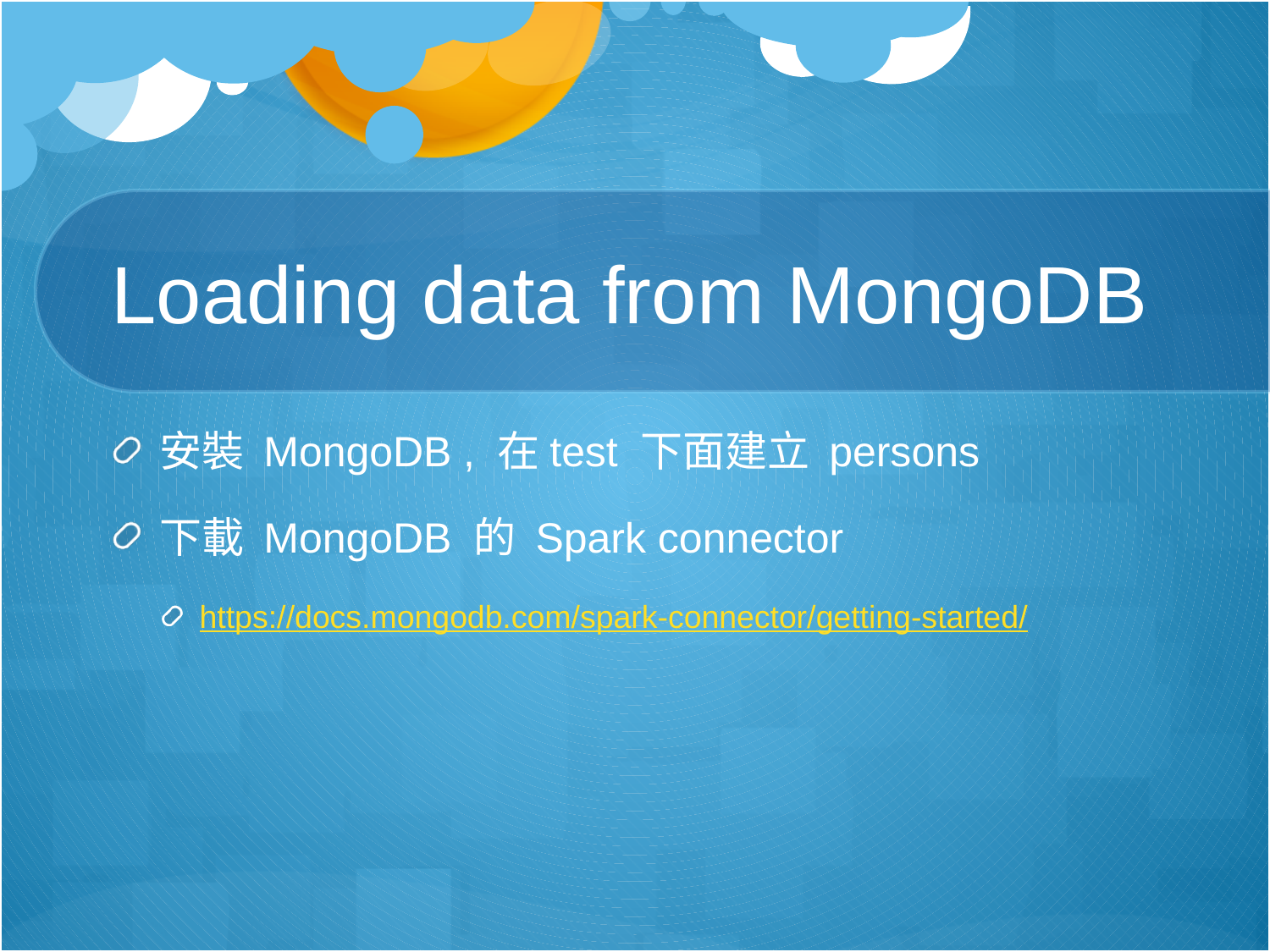

# Loading data from MongoDB
安裝 MongoDB , 在test 下面建立 persons
下載 MongoDB 的 Spark connector
https://docs.mongodb.com/spark-connector/getting-started/